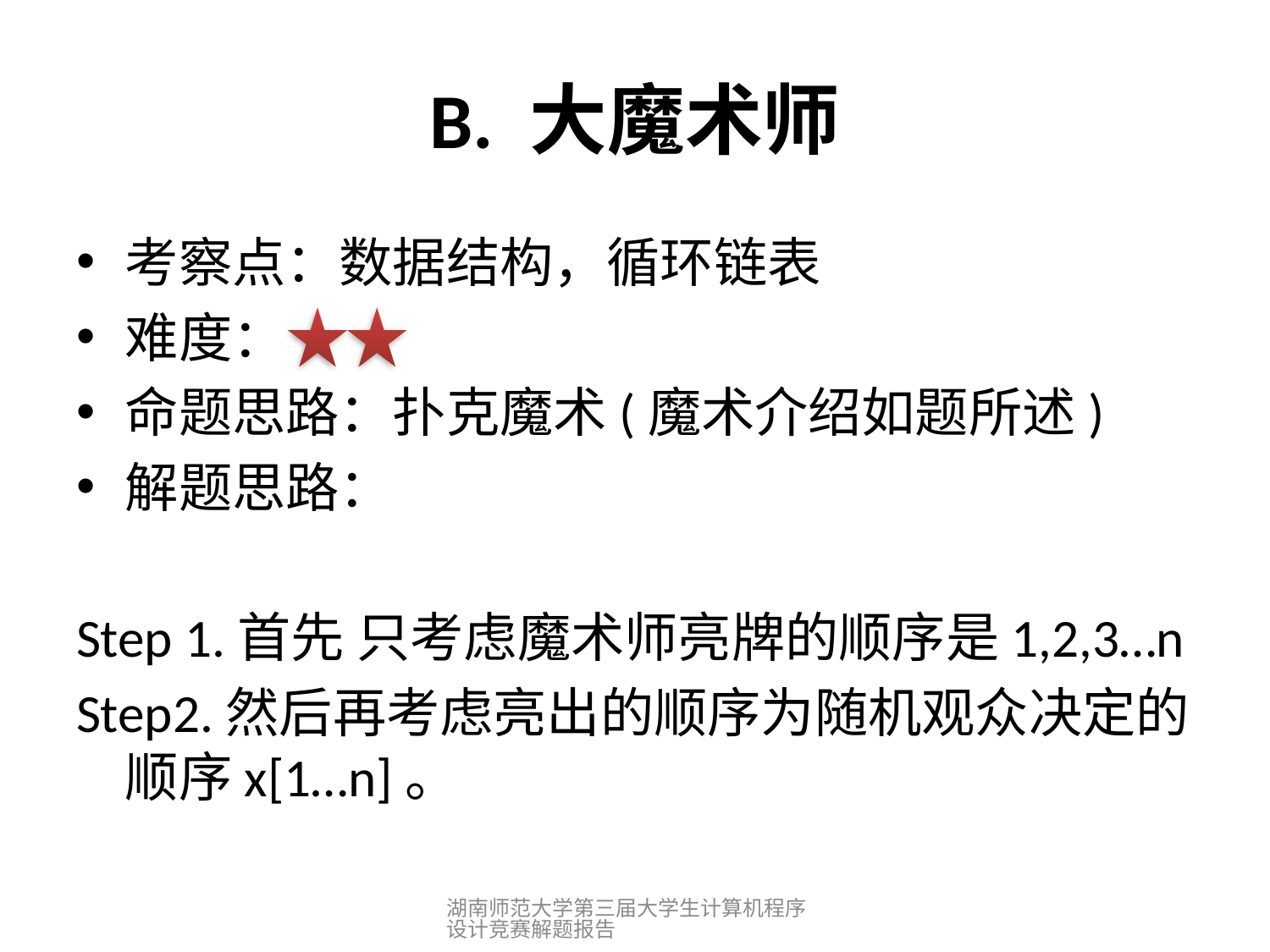

# B. 大魔术师
考察点：数据结构，循环链表
难度：
命题思路：扑克魔术(魔术介绍如题所述)
解题思路：

Step 1.首先 只考虑魔术师亮牌的顺序是1,2,3…n
Step2.然后再考虑亮出的顺序为随机观众决定的顺序x[1…n]。

湖南师范大学第三届大学生计算机程序设计竞赛解题报告